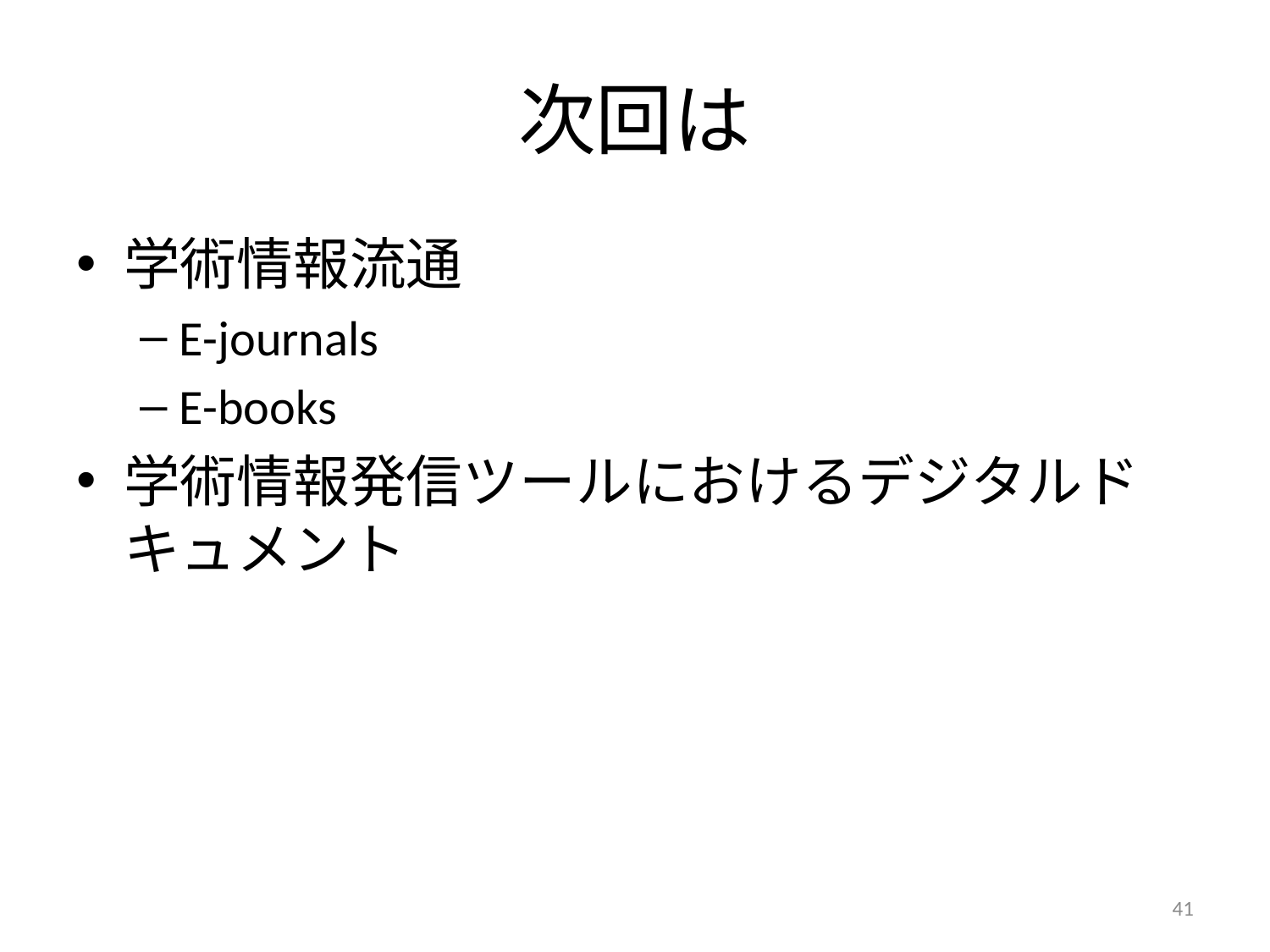

# 次回は
学術情報流通
E-journals
E-books
学術情報発信ツールにおけるデジタルドキュメント
41